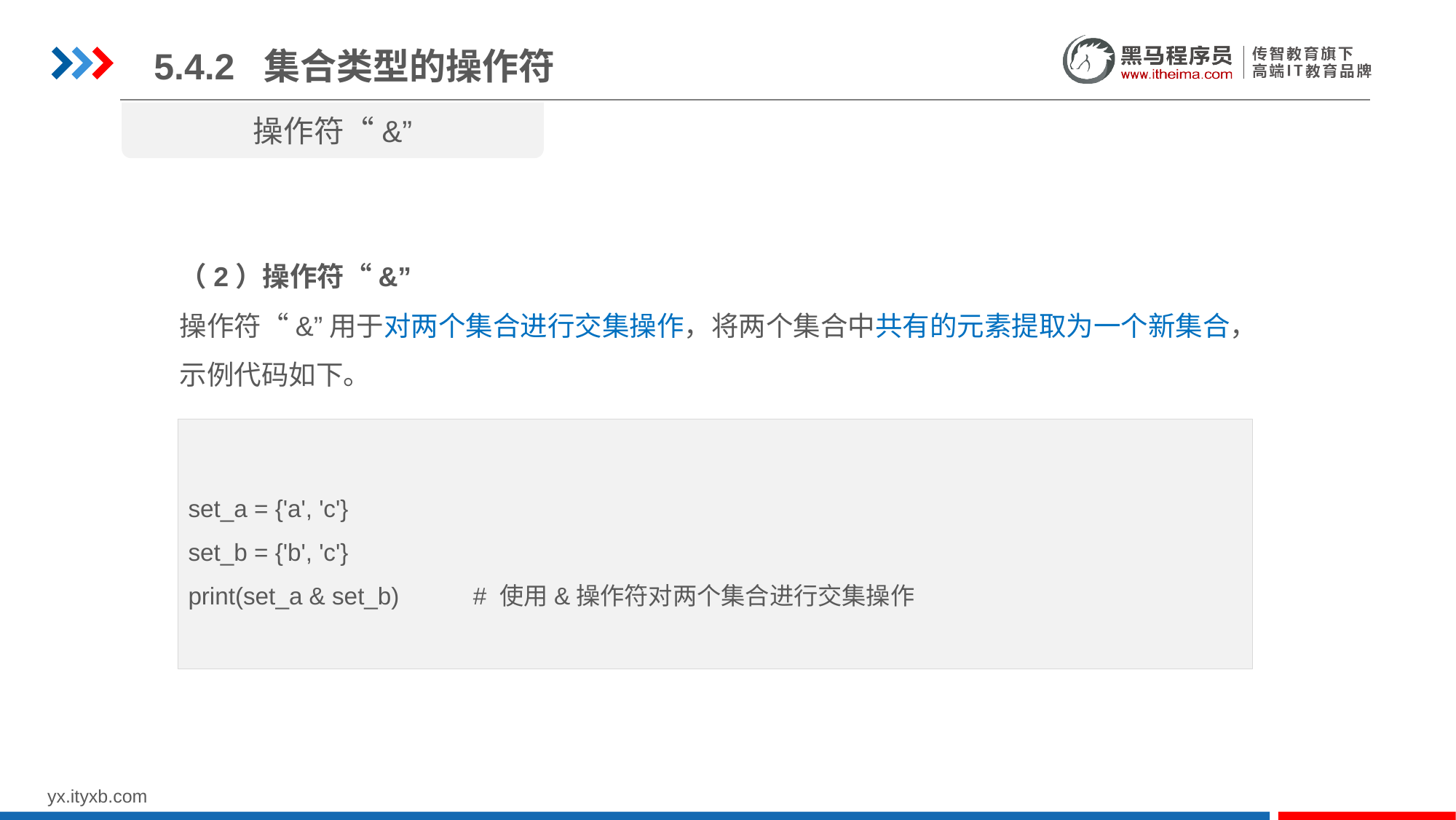

5.4.2  集合类型的操作符

操作符“&”
（2）操作符“&”
操作符“&”用于对两个集合进行交集操作，将两个集合中共有的元素提取为一个新集合，示例代码如下。
set_a = {'a', 'c'}
set_b = {'b', 'c'}
print(set_a & set_b)           # 使用&操作符对两个集合进行交集操作